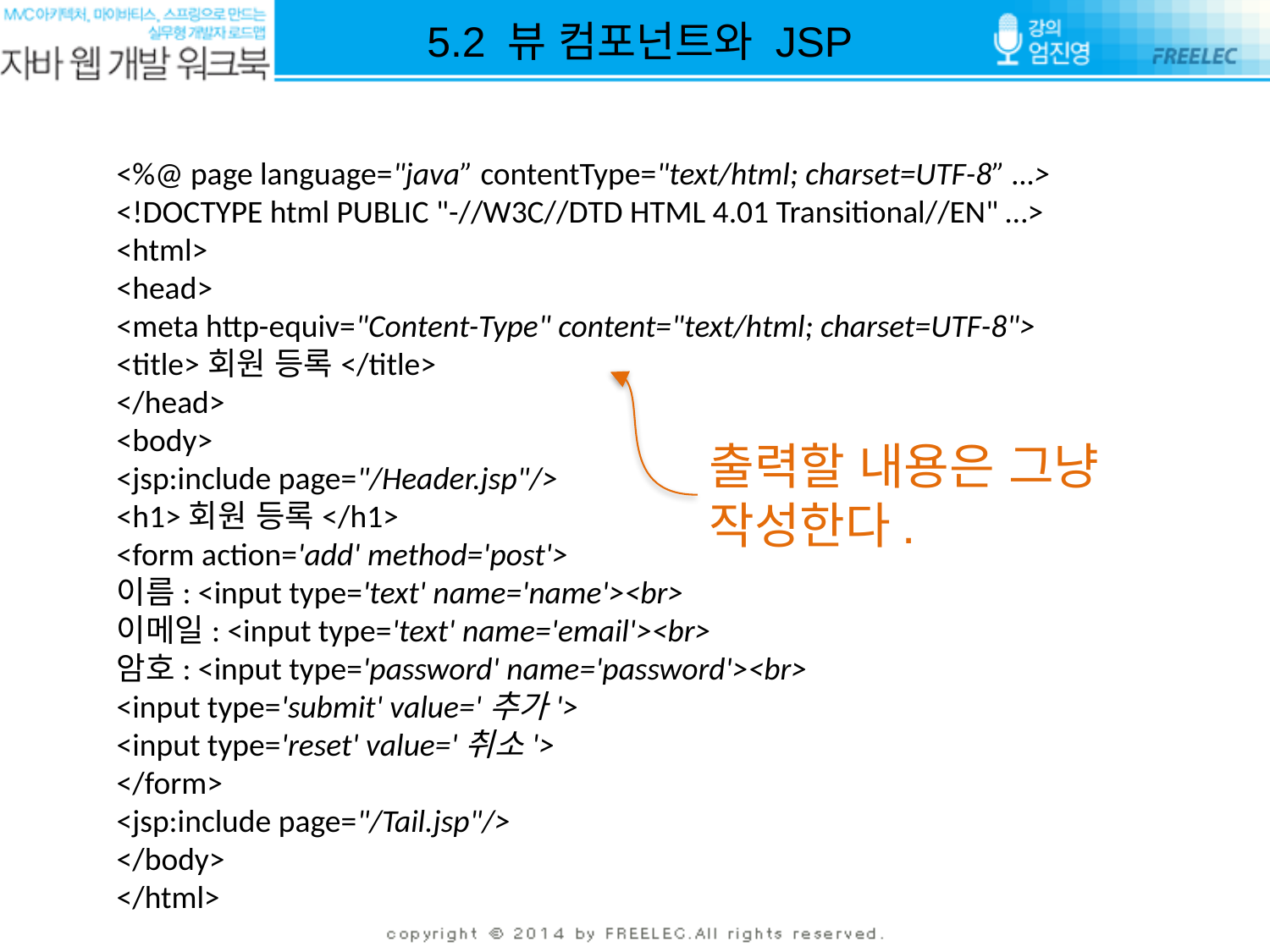

5.2 뷰 컴포넌트와 JSP
<%@ page language="java” contentType="text/html; charset=UTF-8” …>
<!DOCTYPE html PUBLIC "-//W3C//DTD HTML 4.01 Transitional//EN" …>
<html>
<head>
<meta http-equiv="Content-Type" content="text/html; charset=UTF-8">
<title>회원 등록</title>
</head>
<body>
<jsp:include page="/Header.jsp"/>
<h1>회원 등록</h1>
<form action='add' method='post'>
이름: <input type='text' name='name'><br>
이메일: <input type='text' name='email'><br>
암호: <input type='password' name='password'><br>
<input type='submit' value='추가'>
<input type='reset' value='취소'>
</form>
<jsp:include page="/Tail.jsp"/>
</body>
</html>
출력할 내용은 그냥 작성한다.